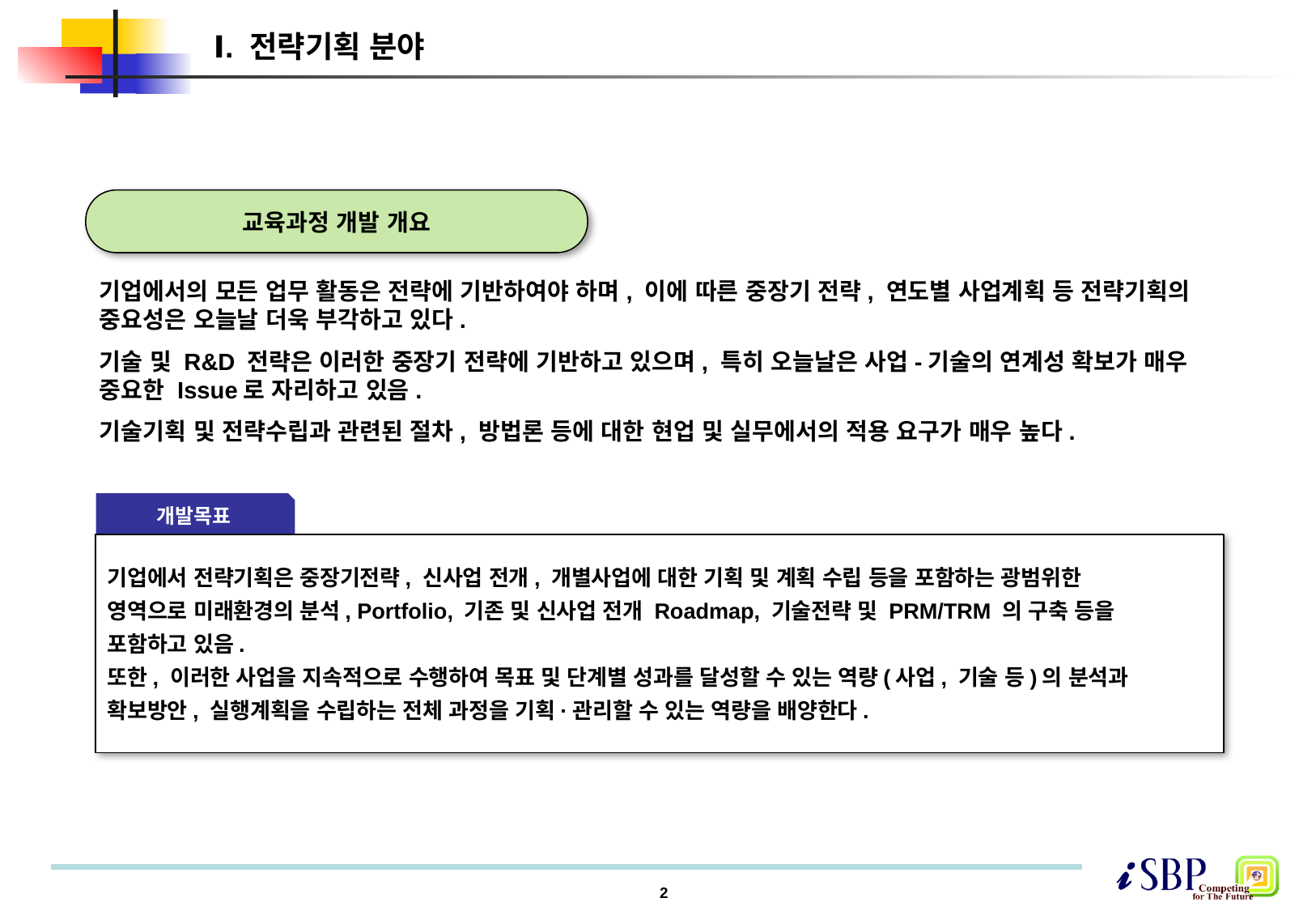

# Ⅰ. 전략기획 분야
교육과정 개발 개요
기업에서의 모든 업무 활동은 전략에 기반하여야 하며, 이에 따른 중장기 전략, 연도별 사업계획 등 전략기획의
중요성은 오늘날 더욱 부각하고 있다.
기술 및 R&D 전략은 이러한 중장기 전략에 기반하고 있으며, 특히 오늘날은 사업-기술의 연계성 확보가 매우
중요한 Issue로 자리하고 있음.
기술기획 및 전략수립과 관련된 절차, 방법론 등에 대한 현업 및 실무에서의 적용 요구가 매우 높다.
개발목표
기업에서 전략기획은 중장기전략, 신사업 전개, 개별사업에 대한 기획 및 계획 수립 등을 포함하는 광범위한
영역으로 미래환경의 분석, Portfolio, 기존 및 신사업 전개 Roadmap, 기술전략 및 PRM/TRM 의 구축 등을
포함하고 있음.
또한, 이러한 사업을 지속적으로 수행하여 목표 및 단계별 성과를 달성할 수 있는 역량(사업, 기술 등)의 분석과
확보방안, 실행계획을 수립하는 전체 과정을 기획·관리할 수 있는 역량을 배양한다.
2